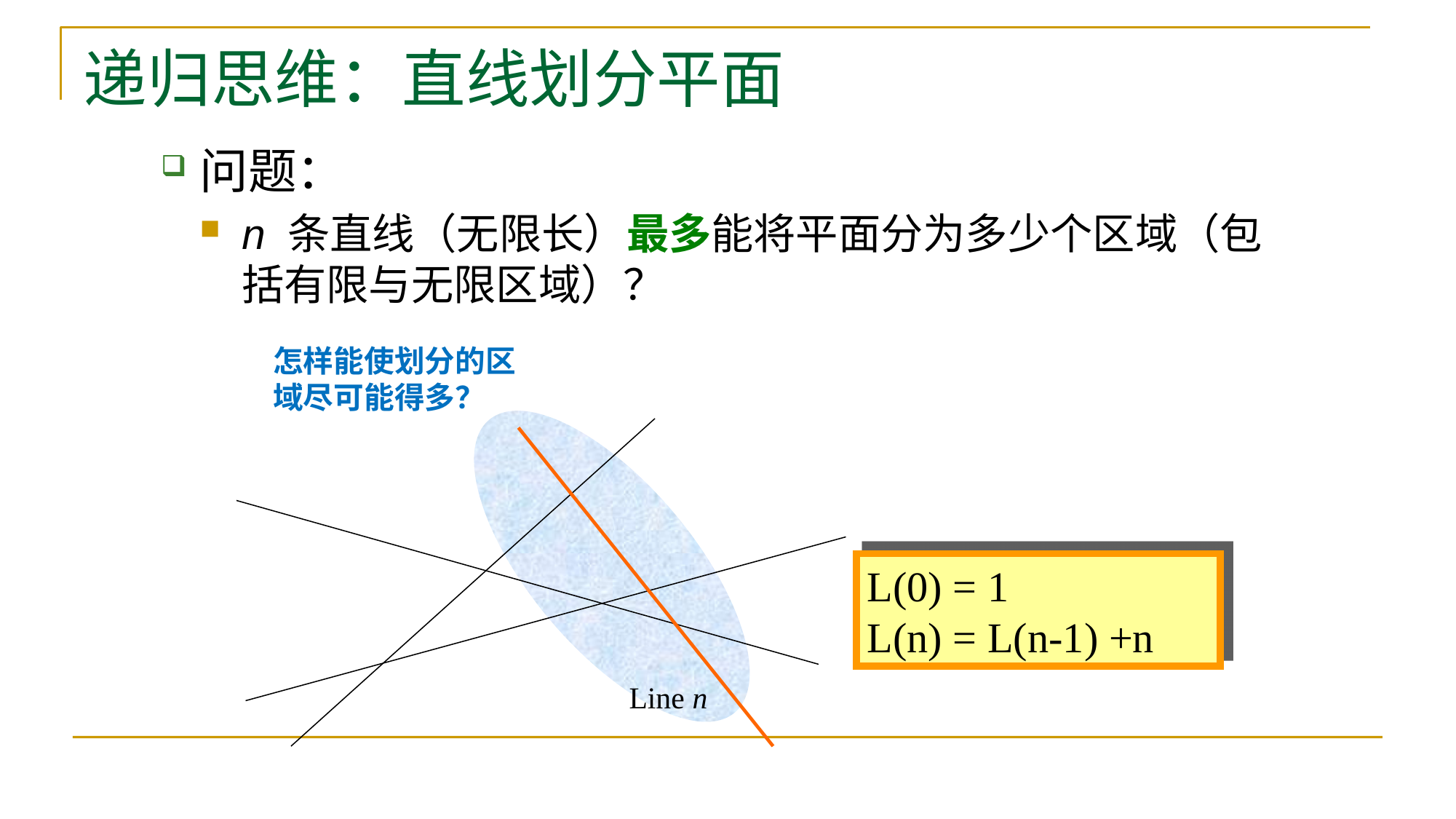

# 递归思维：直线划分平面
问题：
n 条直线（无限长）最多能将平面分为多少个区域（包括有限与无限区域）？
怎样能使划分的区域尽可能得多？

L(0) = 1
L(n) = L(n-1) +n
Line n